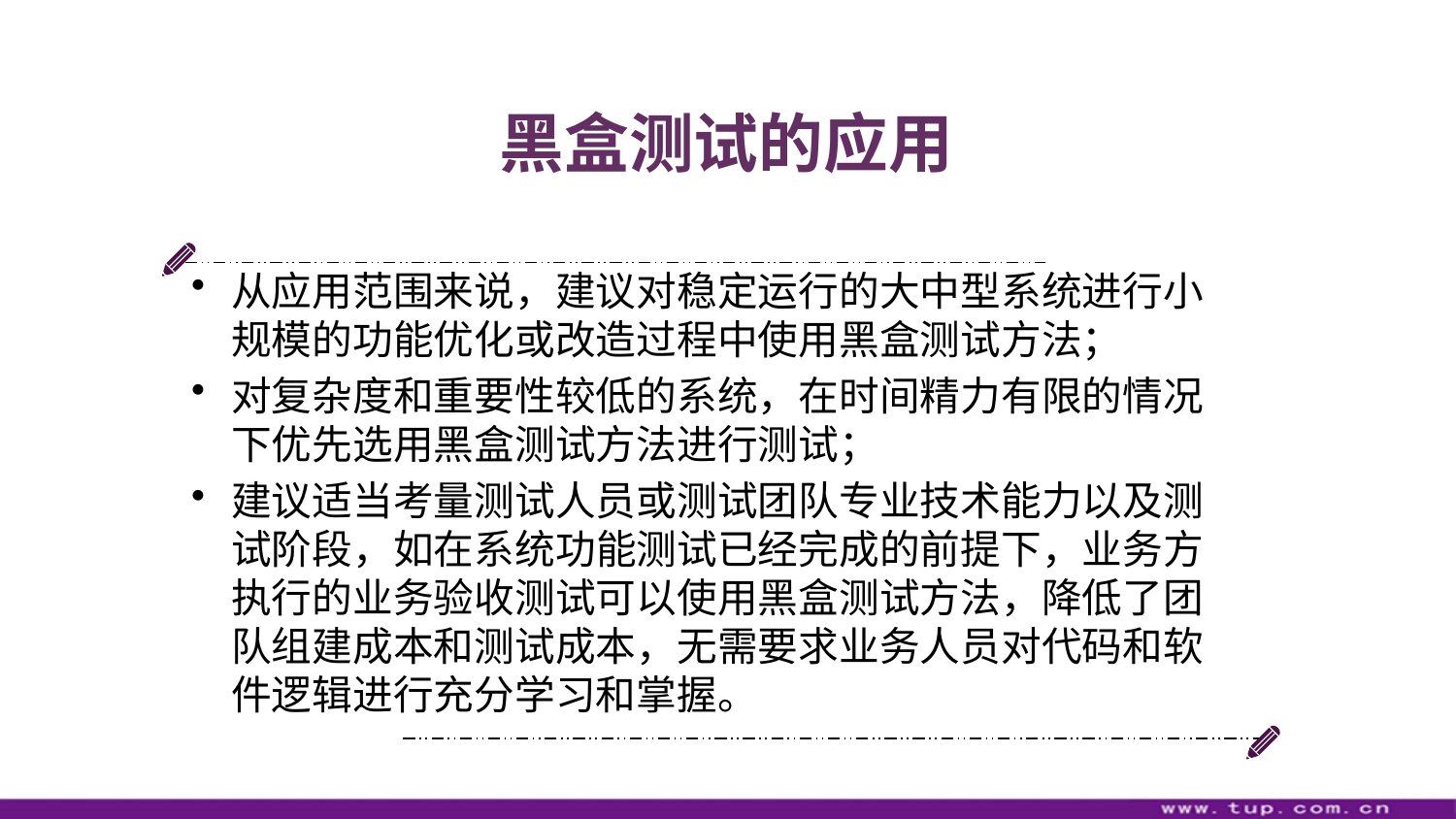

黑盒测试的应用

从应用范围来说，建议对稳定运行的大中型系统进行小规模的功能优化或改造过程中使用黑盒测试方法；
对复杂度和重要性较低的系统，在时间精力有限的情况下优先选用黑盒测试方法进行测试；
建议适当考量测试人员或测试团队专业技术能力以及测试阶段，如在系统功能测试已经完成的前提下，业务方执行的业务验收测试可以使用黑盒测试方法，降低了团队组建成本和测试成本，无需要求业务人员对代码和软件逻辑进行充分学习和掌握。